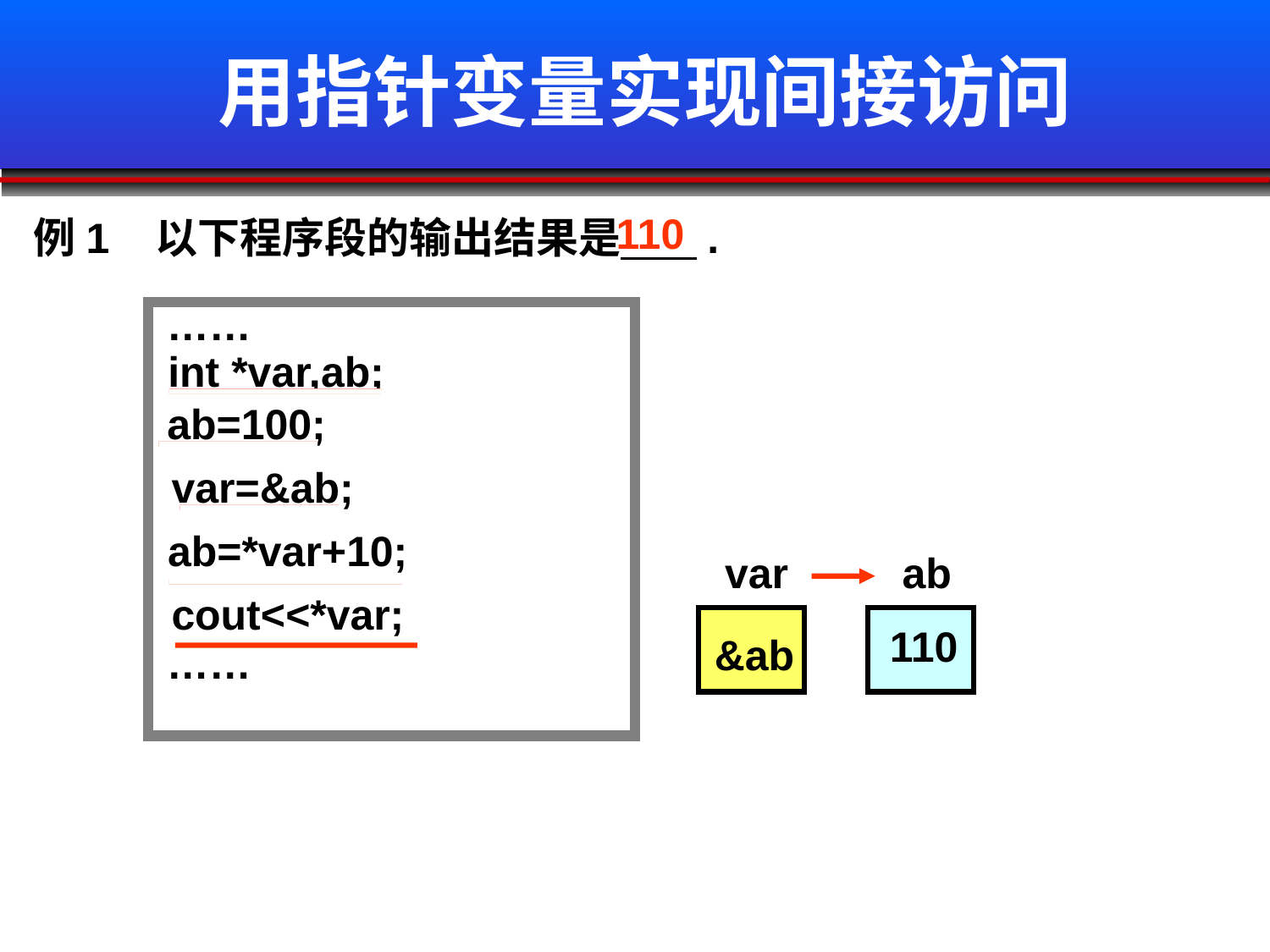

# 用指针变量实现间接访问
110
例1   以下程序段的输出结果是        .
……

int *var,ab;
ab=100;

var=&ab;

ab=*var+10;
var
ab

cout<<*var;

100
110
&ab
……